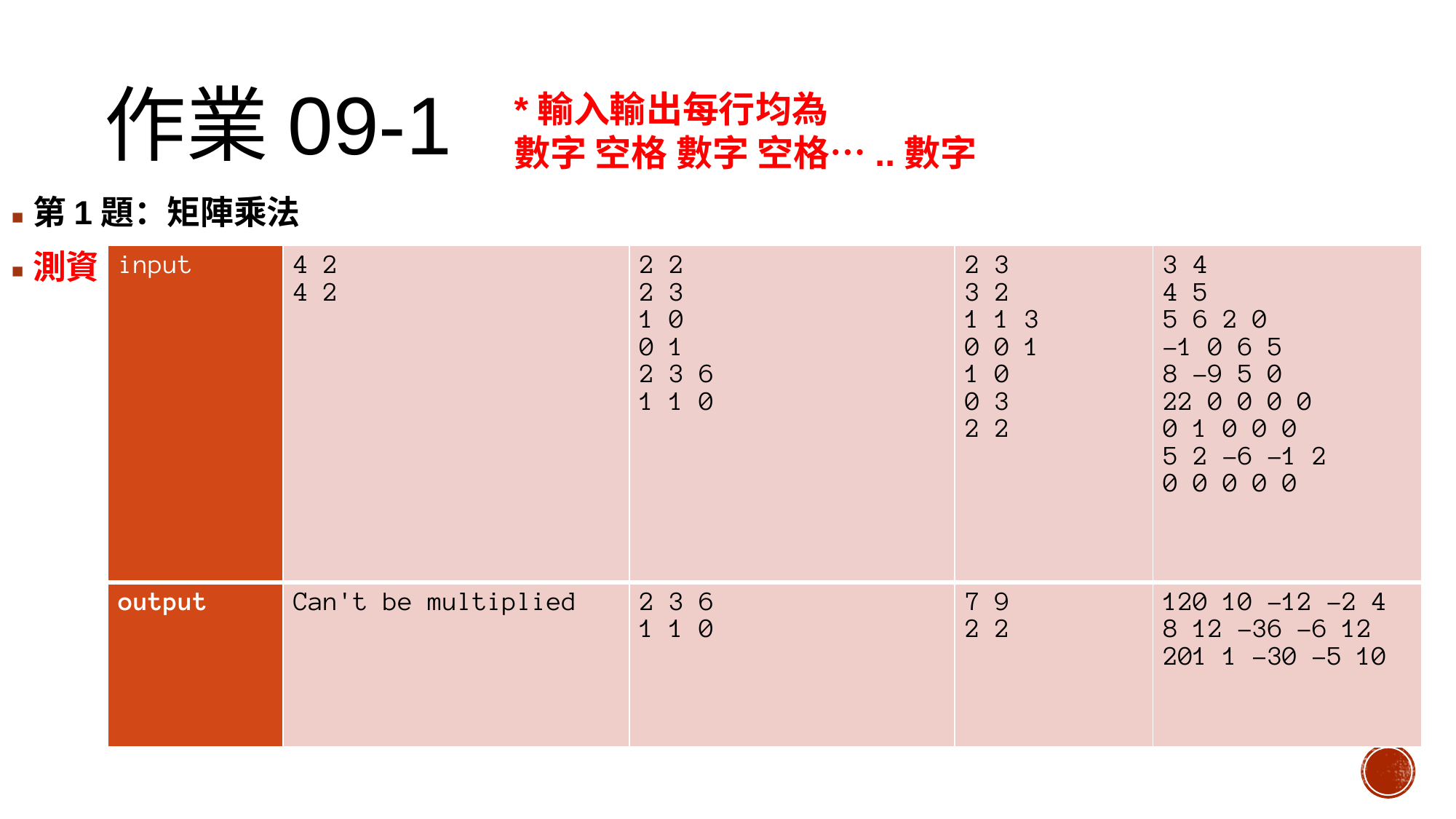

# 作業09-1
*輸入輸出每行均為
數字 空格 數字 空格…..數字
第1題：矩陣乘法
測資
| input | 4 2 4 2 | 2 2 2 3 1 0 0 1 2 3 6 1 1 0 | 2 3 3 2 1 1 3 0 0 1 1 0 0 3 2 2 | 3 4 4 5 5 6 2 0 -1 0 6 5 8 -9 5 0 22 0 0 0 0 0 1 0 0 0 5 2 -6 -1 2 0 0 0 0 0 |
| --- | --- | --- | --- | --- |
| output | Can't be multiplied | 2 3 6 1 1 0 | 7 9 2 2 | 120 10 -12 -2 4 8 12 -36 -6 12 201 1 -30 -5 10 |